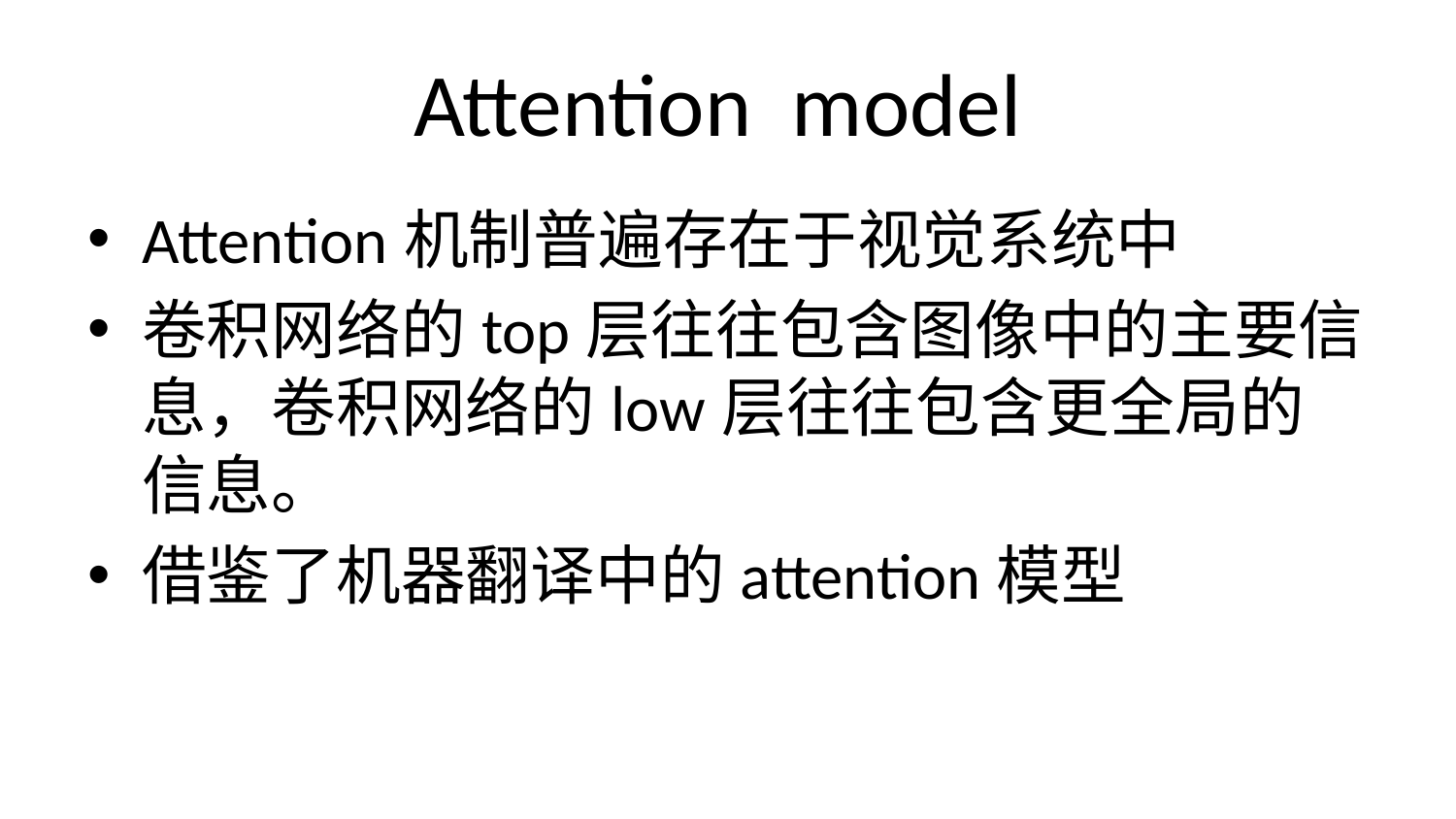

# Attention  model
Attention机制普遍存在于视觉系统中
卷积网络的top层往往包含图像中的主要信息，卷积网络的low层往往包含更全局的信息。
借鉴了机器翻译中的attention模型